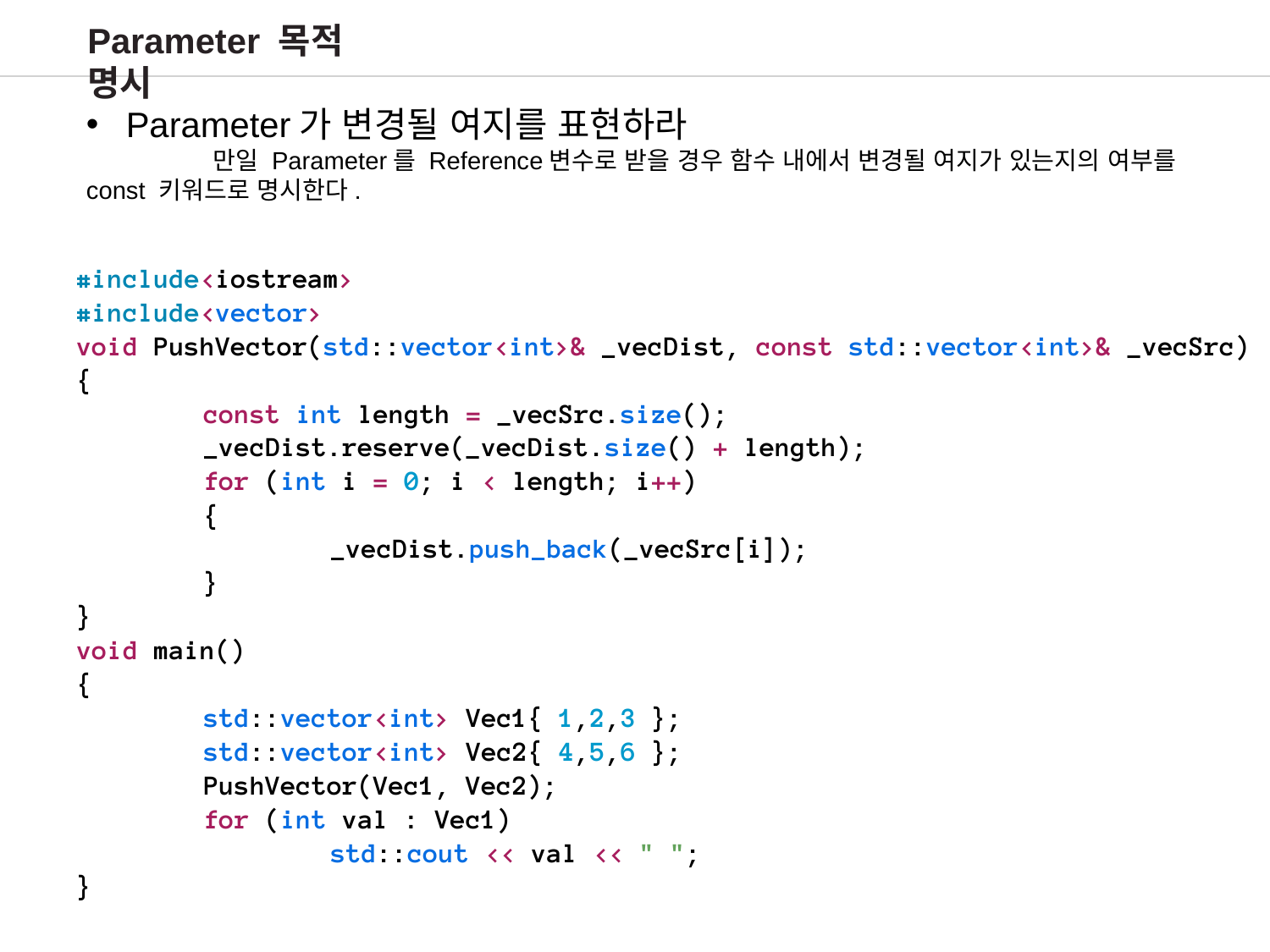

Parameter 목적 명시
Parameter가 변경될 여지를 표현하라
	만일 Parameter를 Reference변수로 받을 경우 함수 내에서 변경될 여지가 있는지의 여부를 	const 키워드로 명시한다.
#include<iostream>
#include<vector>
void PushVector(std::vector<int>& _vecDist, const std::vector<int>& _vecSrc)
{
	const int length = _vecSrc.size();
	_vecDist.reserve(_vecDist.size() + length);
	for (int i = 0; i < length; i++)
	{
		_vecDist.push_back(_vecSrc[i]);
	}
}
void main()
{
	std::vector<int> Vec1{ 1,2,3 };
	std::vector<int> Vec2{ 4,5,6 };
	PushVector(Vec1, Vec2);
	for (int val : Vec1)
		std::cout << val << " ";
}